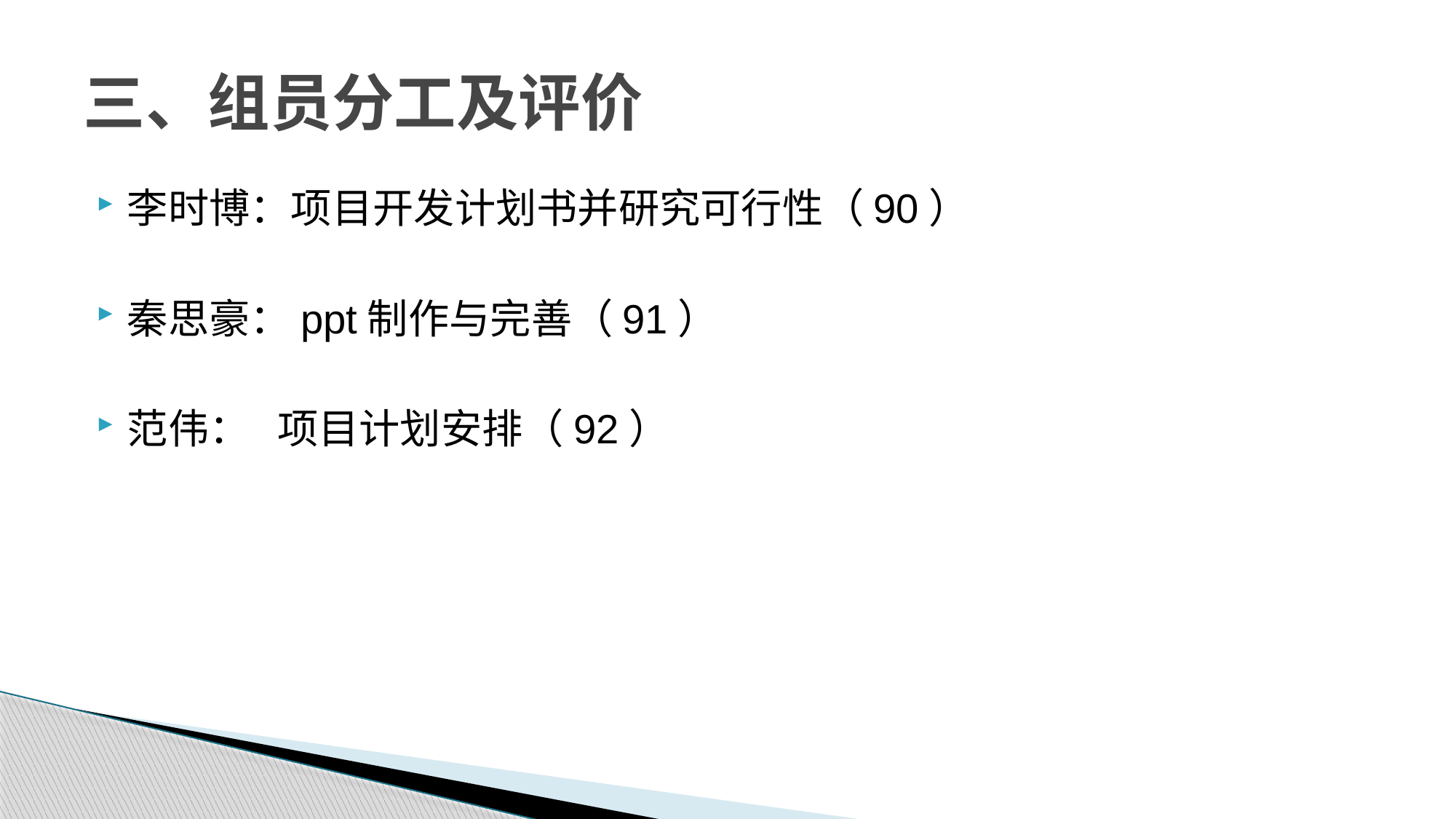

# 三、组员分工及评价
李时博：项目开发计划书并研究可行性（90）

秦思豪：ppt制作与完善（91）

范伟：   项目计划安排（92）